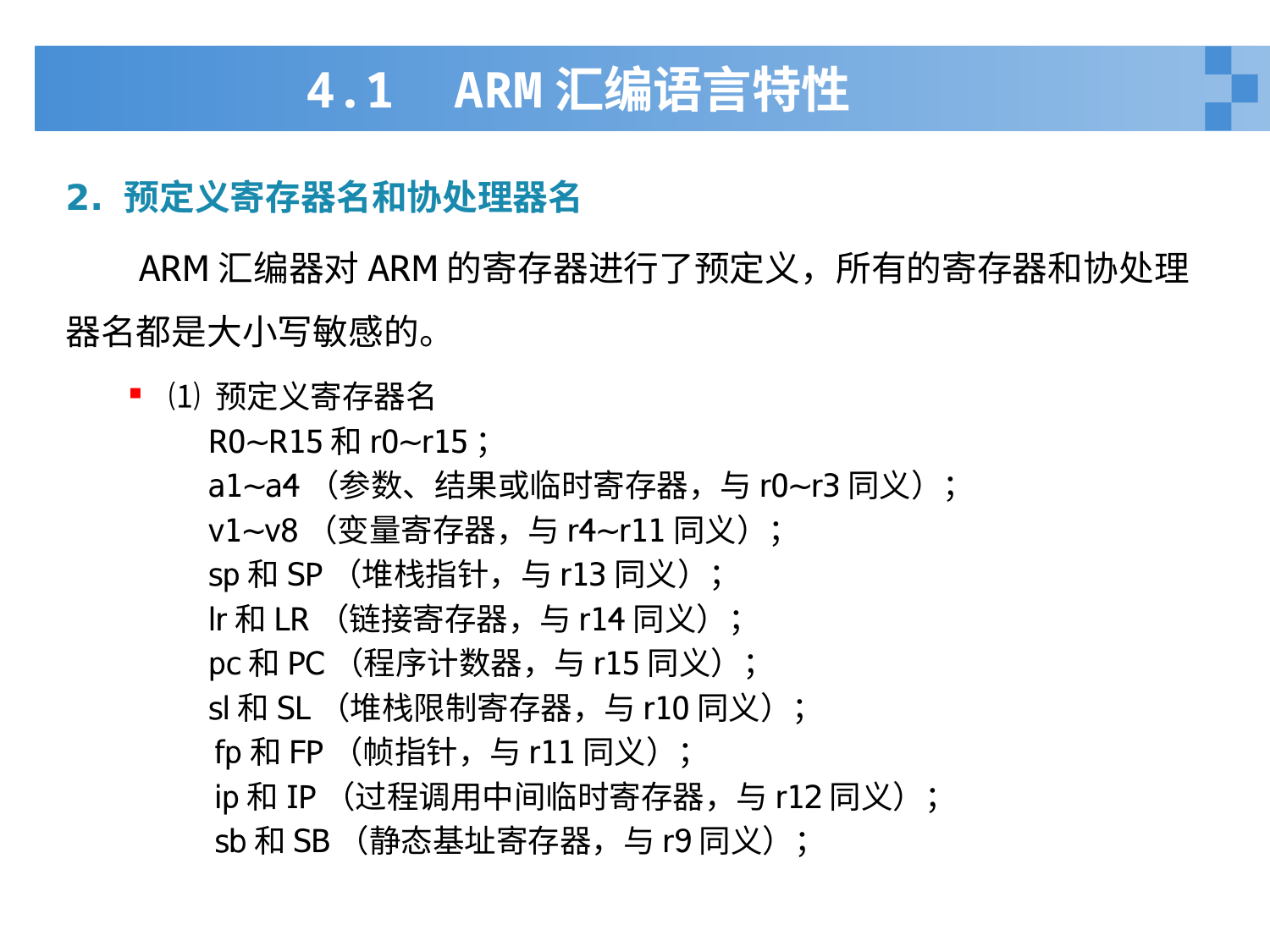

# 4.1  ARM汇编语言特性
2. 预定义寄存器名和协处理器名
      ARM汇编器对ARM的寄存器进行了预定义，所有的寄存器和协处理器名都是大小写敏感的。
⑴ 预定义寄存器名
        R0~R15和r0~r15；
        a1~a4（参数、结果或临时寄存器，与r0~r3同义）；
        v1~v8（变量寄存器，与r4~r11同义）；
        sp和SP（堆栈指针，与r13同义）；
        lr和LR（链接寄存器，与r14同义）；
        pc和PC（程序计数器，与r15同义）；
        sl和SL（堆栈限制寄存器，与r10同义）；
               fp和FP（帧指针，与r11同义）；
               ip和IP（过程调用中间临时寄存器，与r12同义）；
               sb和SB（静态基址寄存器，与r9同义）；